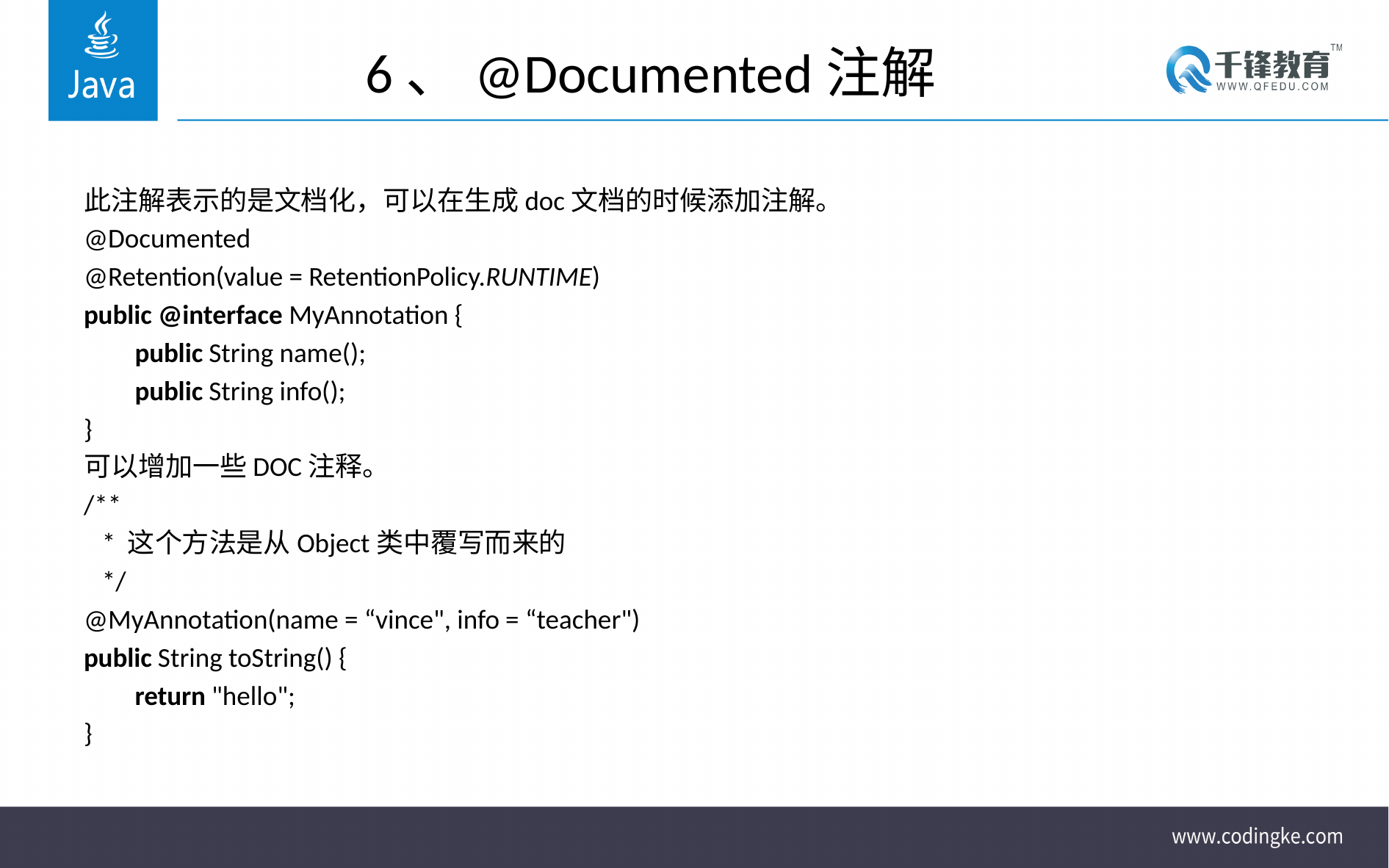

# 6、@Documented注解
此注解表示的是文档化，可以在生成doc文档的时候添加注解。
@Documented
@Retention(value = RetentionPolicy.RUNTIME)
public @interface MyAnnotation {
	public String name();
	public String info();
}
可以增加一些DOC注释。
/**
   * 这个方法是从Object类中覆写而来的
   */
@MyAnnotation(name = “vince", info = “teacher")
public String toString() {
	return "hello";
}